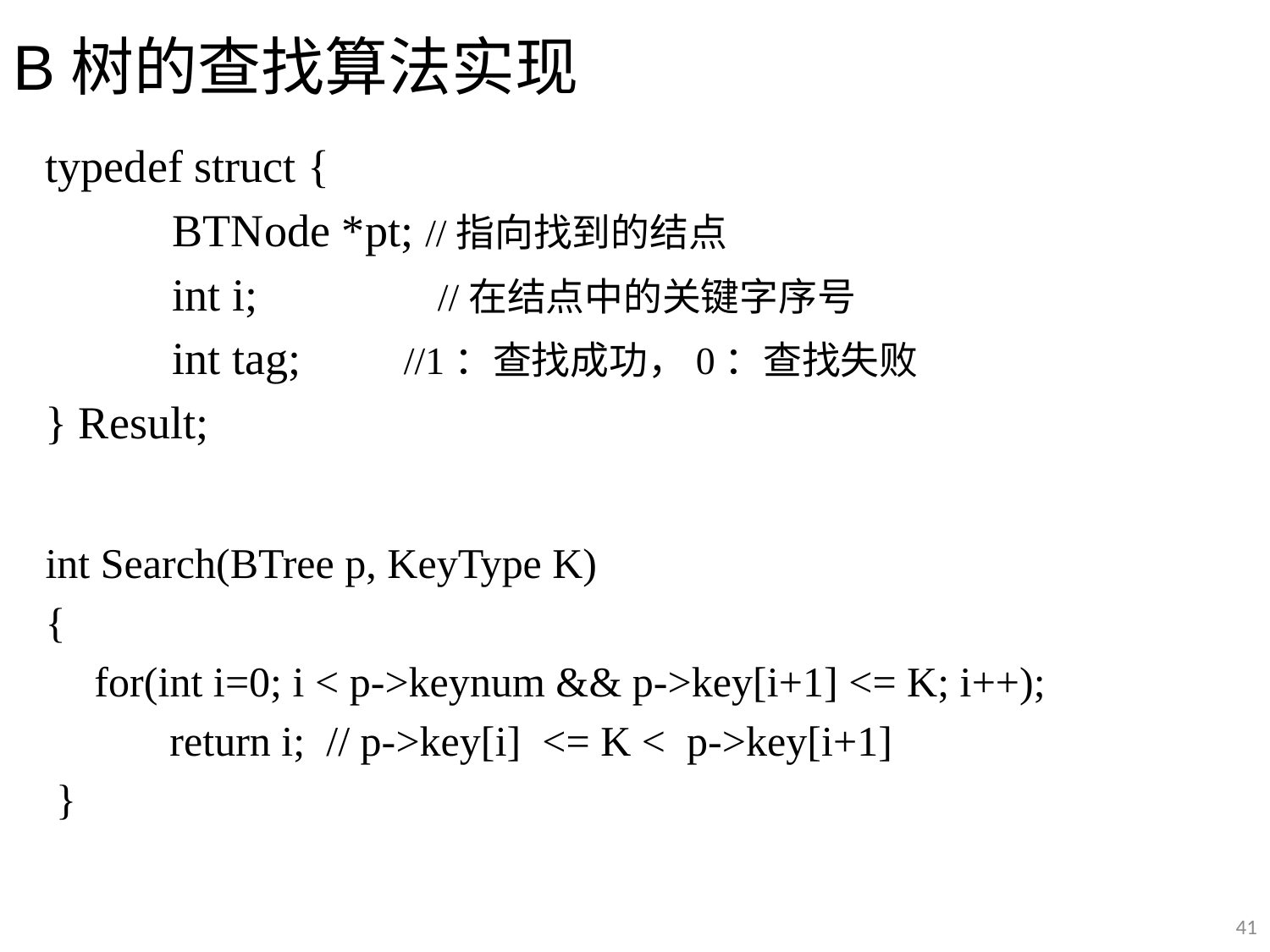

# B树的查找算法实现
typedef struct {
	BTNode *pt; //指向找到的结点
	int i; 		 //在结点中的关键字序号
	int tag;         //1：查找成功，0：查找失败
} Result;

int Search(BTree p, KeyType K)
{
for(int i=0; i < p->keynum && p->key[i+1] <= K; i++);
return i;  // p->key[i]  <= K <  p->key[i+1]
 }

41